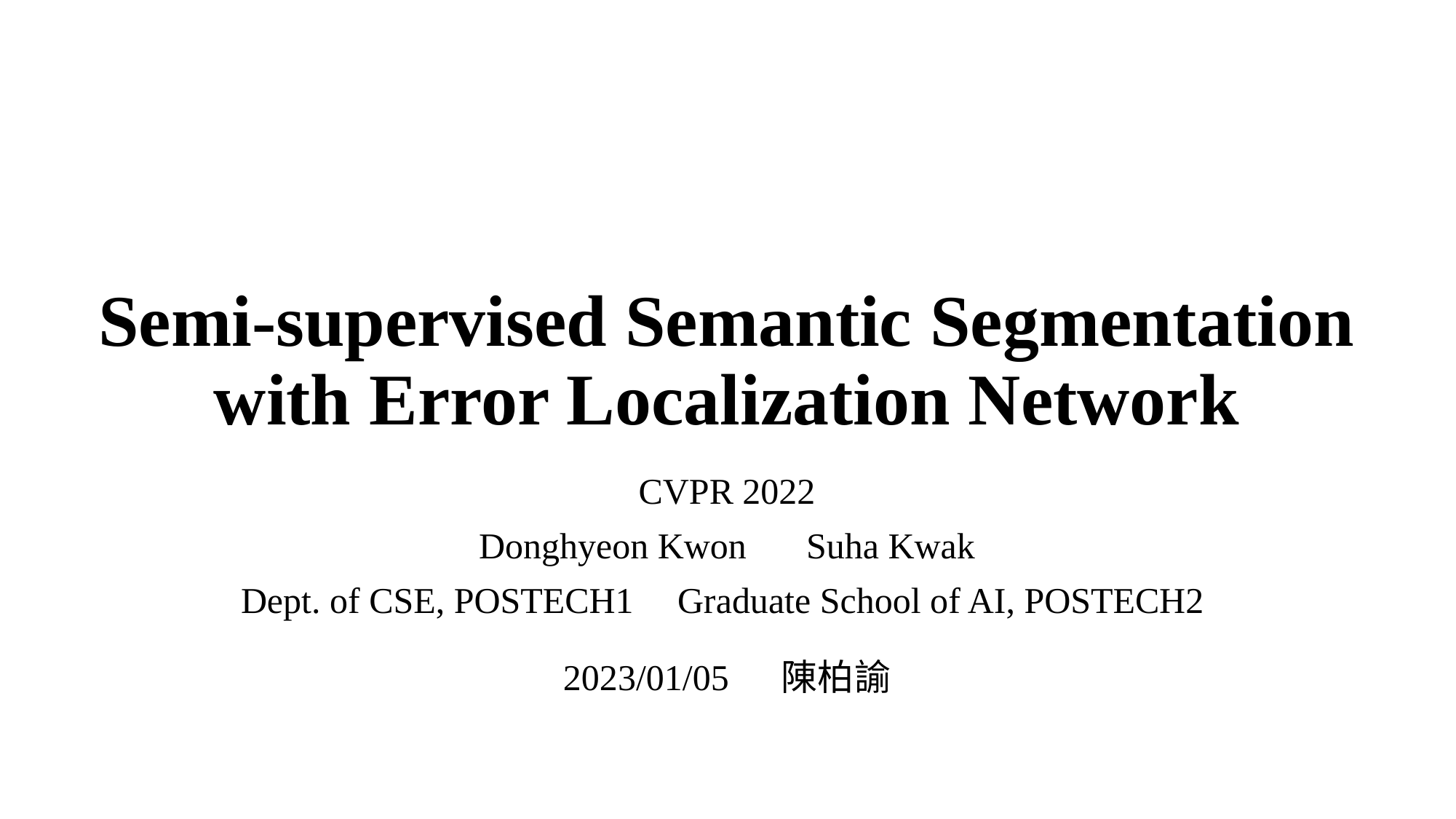

# Semi-supervised Semantic Segmentation with Error Localization Network
CVPR 2022
Donghyeon Kwon	Suha Kwak
Dept. of CSE, POSTECH1	Graduate School of AI, POSTECH2
2023/01/05	陳柏諭